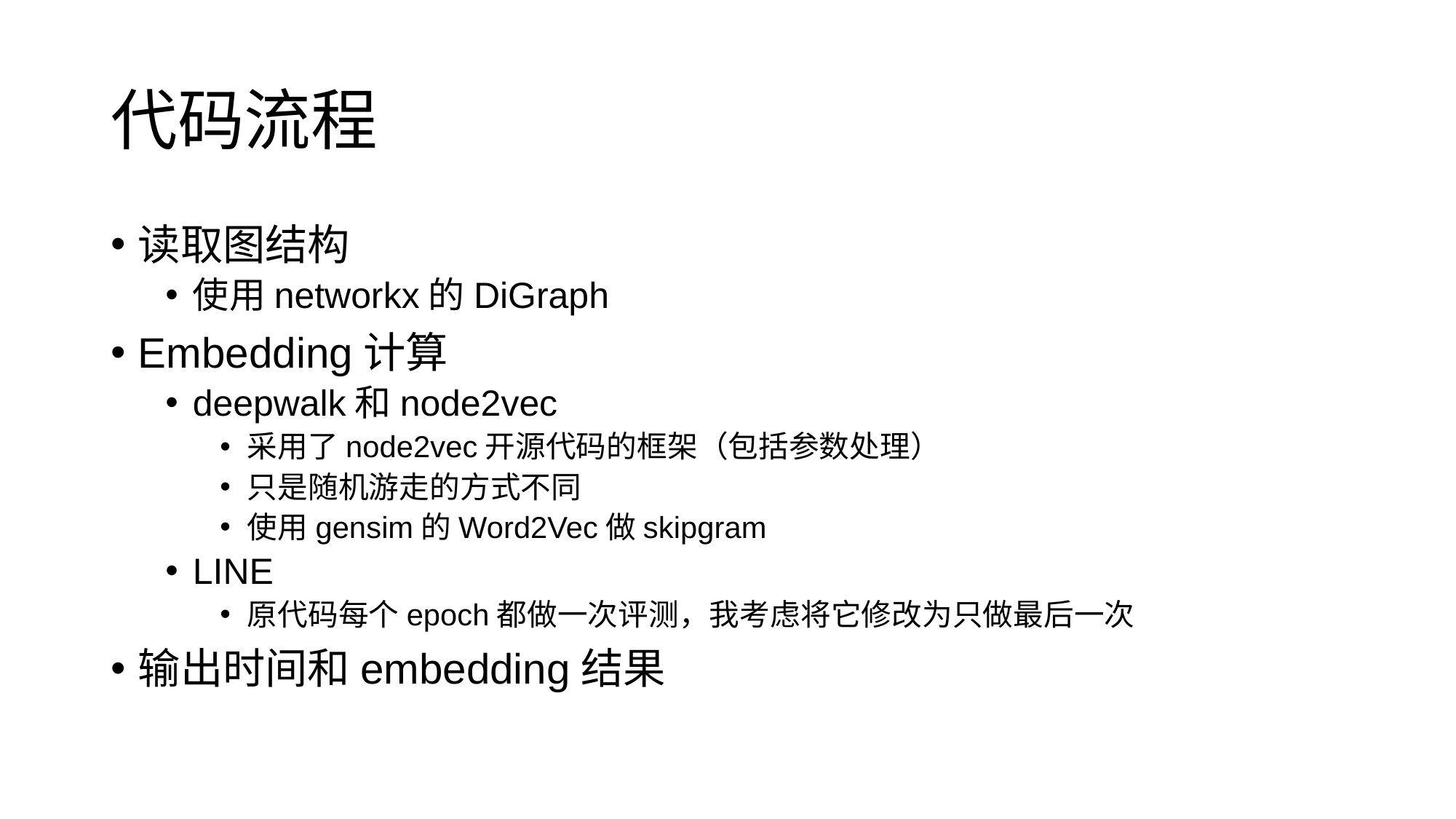

# 代码流程
读取图结构
使用networkx的DiGraph
Embedding计算
deepwalk和node2vec
采用了node2vec开源代码的框架（包括参数处理）
只是随机游走的方式不同
使用gensim的Word2Vec做skipgram
LINE
原代码每个epoch都做一次评测，我考虑将它修改为只做最后一次
输出时间和embedding结果